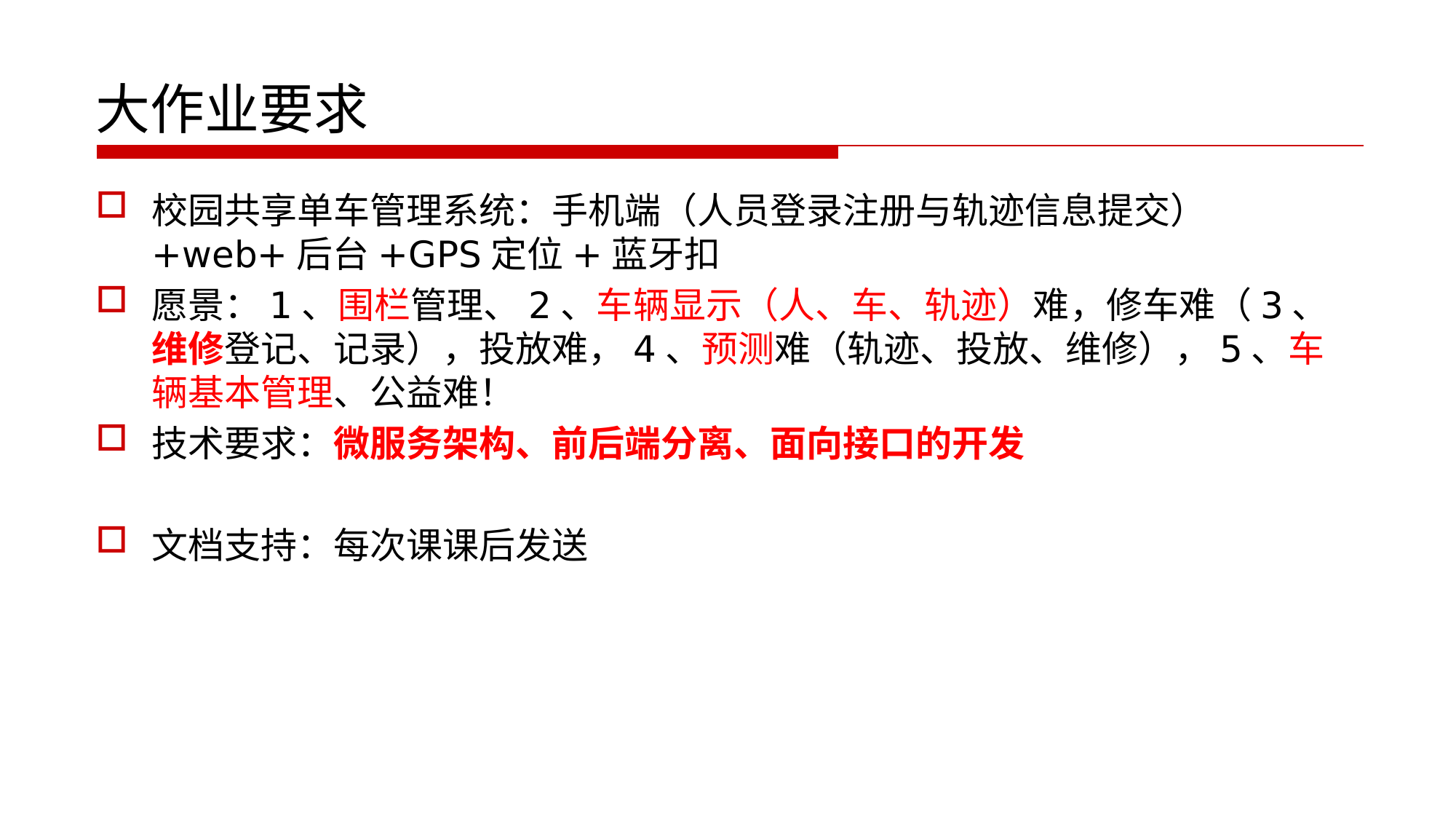

# 大作业要求
校园共享单车管理系统：手机端（人员登录注册与轨迹信息提交）+web+后台+GPS定位+蓝牙扣
愿景：1、围栏管理、2、车辆显示（人、车、轨迹）难，修车难（3、维修登记、记录），投放难，4、预测难（轨迹、投放、维修），5、车辆基本管理、公益难！
技术要求：微服务架构、前后端分离、面向接口的开发

文档支持：每次课课后发送